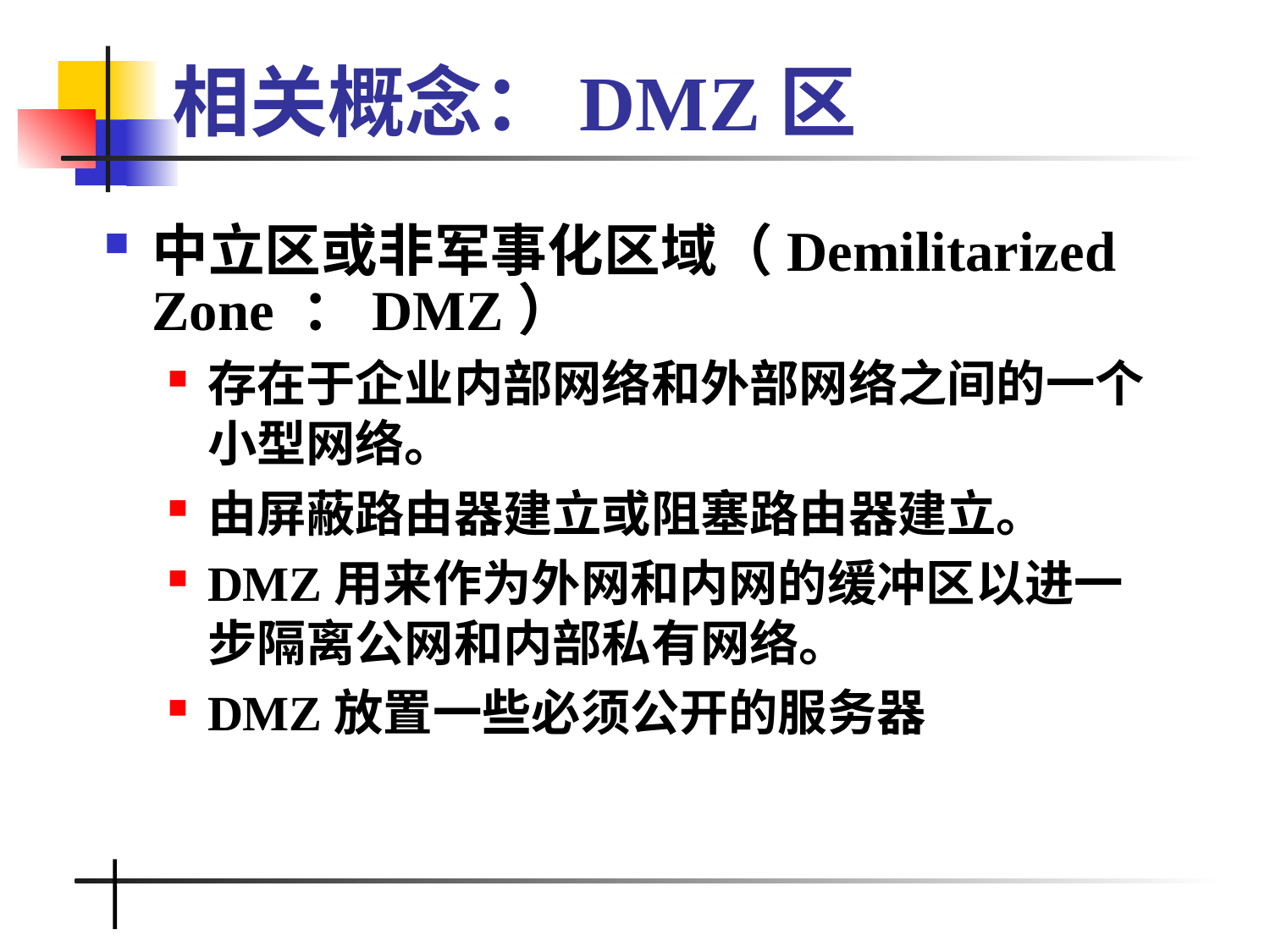

# 相关概念：DMZ区
中立区或非军事化区域（Demilitarized Zone ：DMZ）
存在于企业内部网络和外部网络之间的一个小型网络。
由屏蔽路由器建立或阻塞路由器建立。
DMZ用来作为外网和内网的缓冲区以进一步隔离公网和内部私有网络。
DMZ放置一些必须公开的服务器